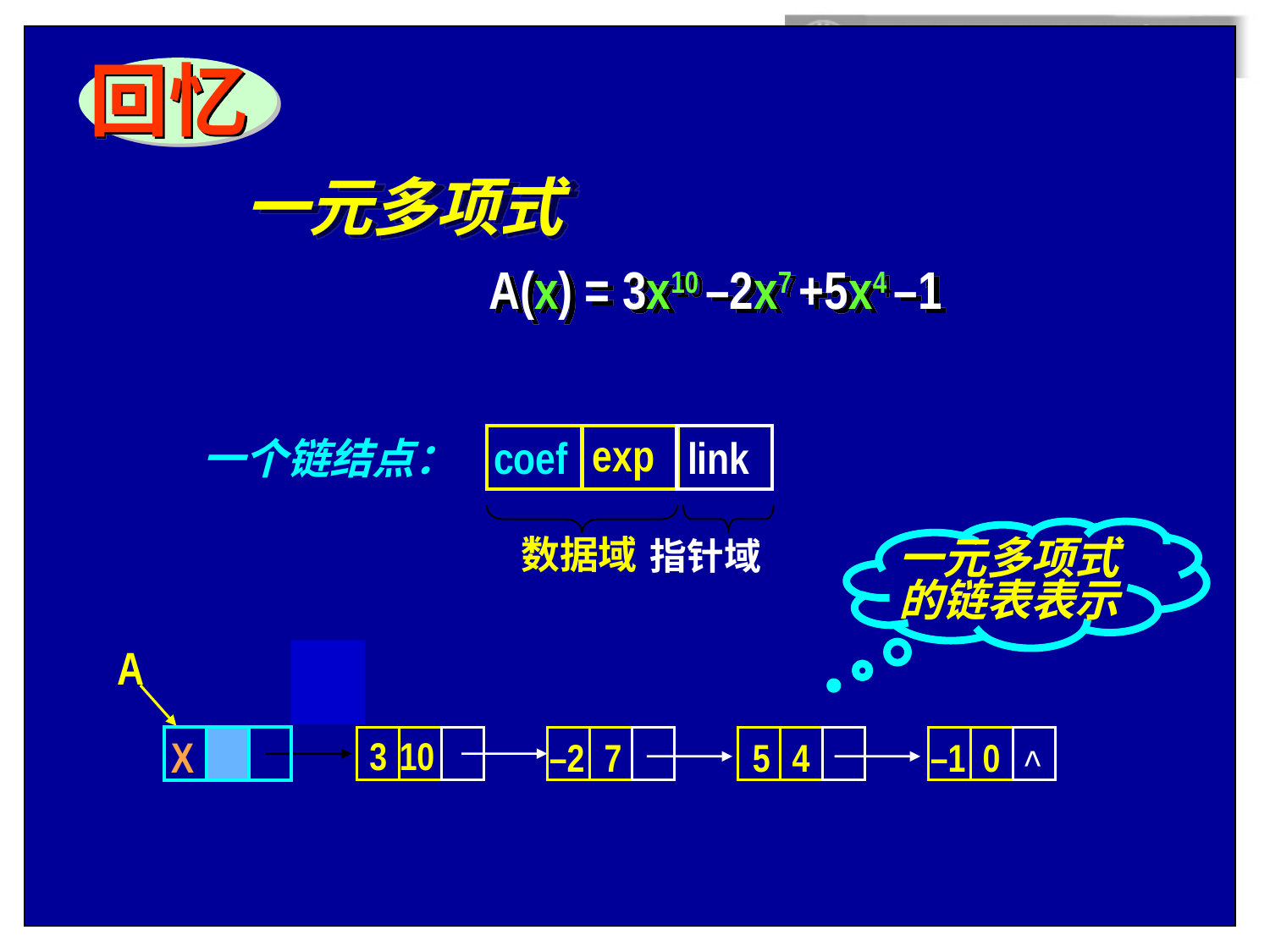

回忆

一元多项式
A(x) = 3x10 –2x7 +5x4 –1
exp
coef
link
一个链结点：

数据域

指针域

一元多项式
的链表表示
A

X

A

3
10

–2

7

5
4
–1

0
^